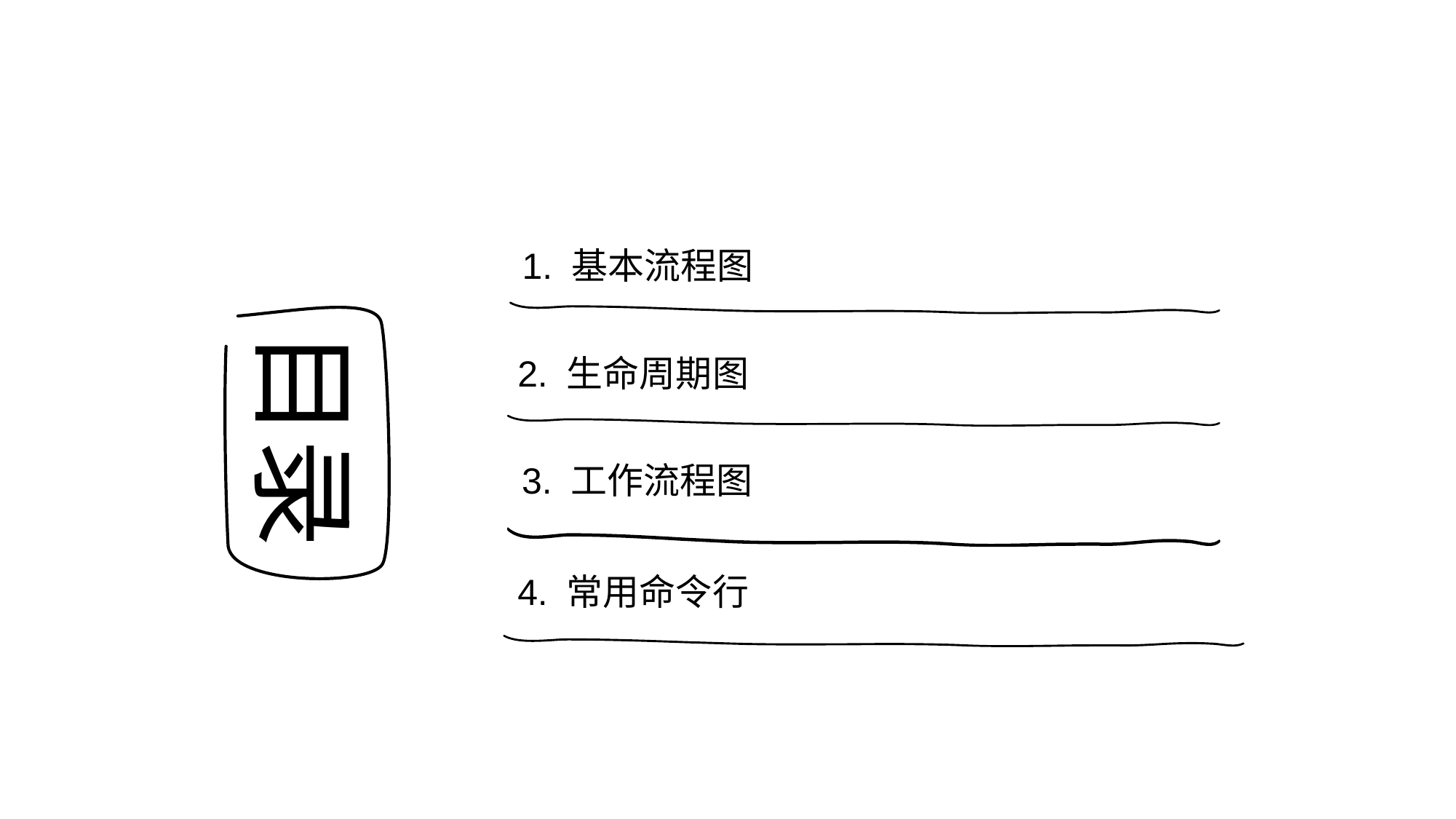

1. 基本流程图

目录
2. 生命周期图

3. 工作流程图

4. 常用命令行